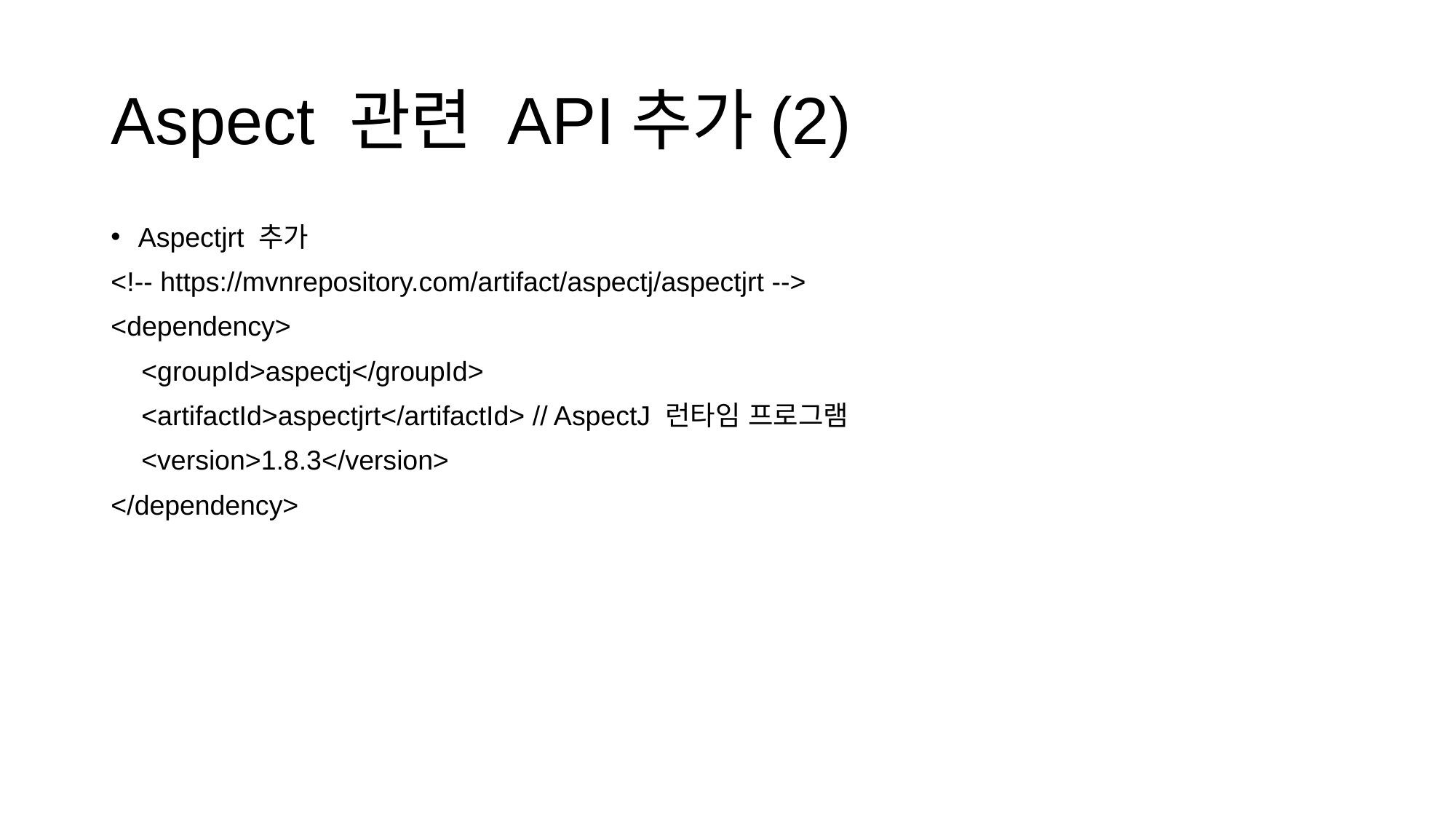

# Aspect 관련 API추가(2)
Aspectjrt 추가
<!-- https://mvnrepository.com/artifact/aspectj/aspectjrt -->
<dependency>
    <groupId>aspectj</groupId>
    <artifactId>aspectjrt</artifactId> // AspectJ 런타임 프로그램
    <version>1.8.3</version>
</dependency>